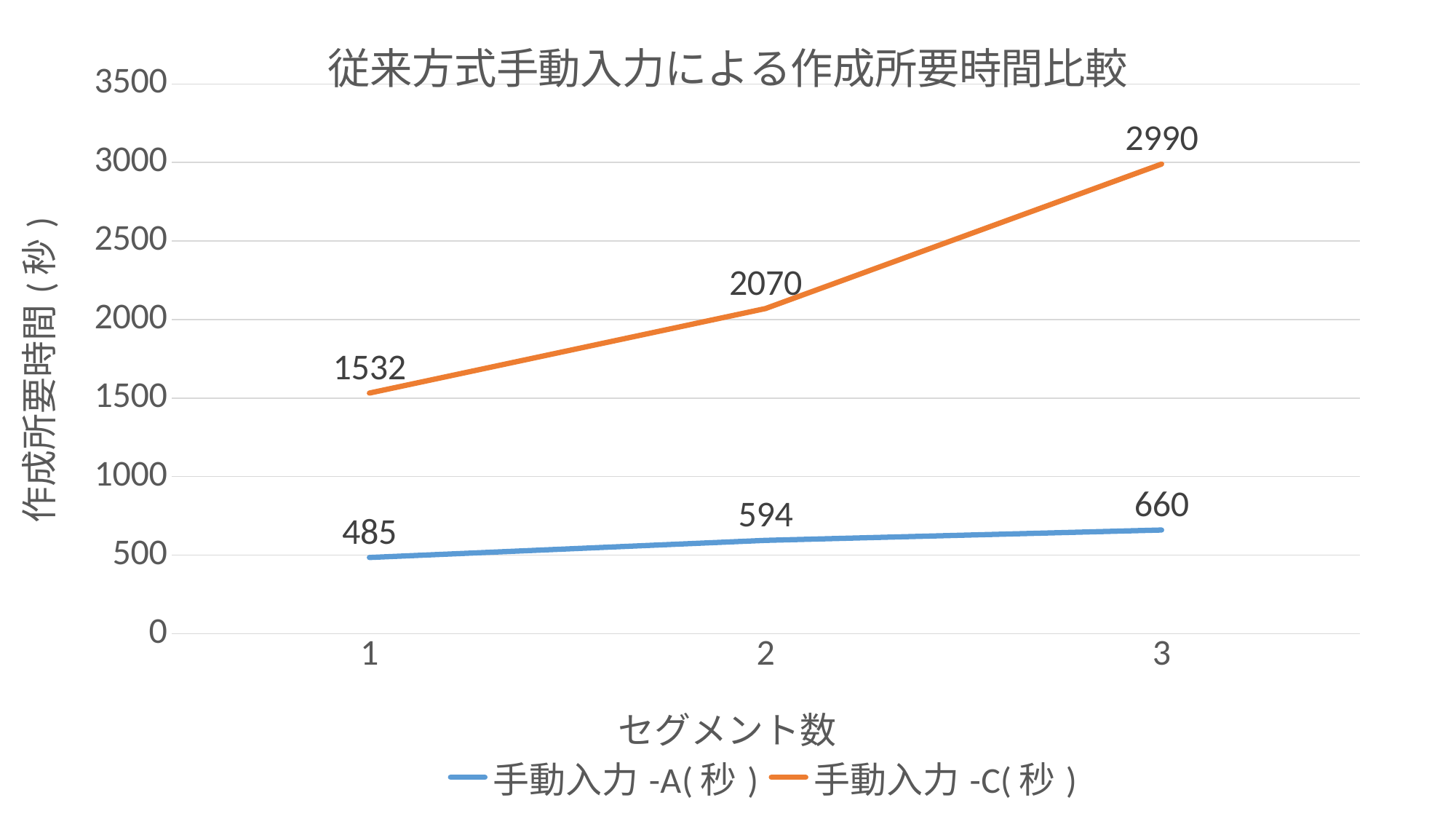

### Chart: 従来方式手動入力による作成所要時間比較

| Category | 手動入力-A(秒) | 手動入力-C(秒) |
|---|---|---|